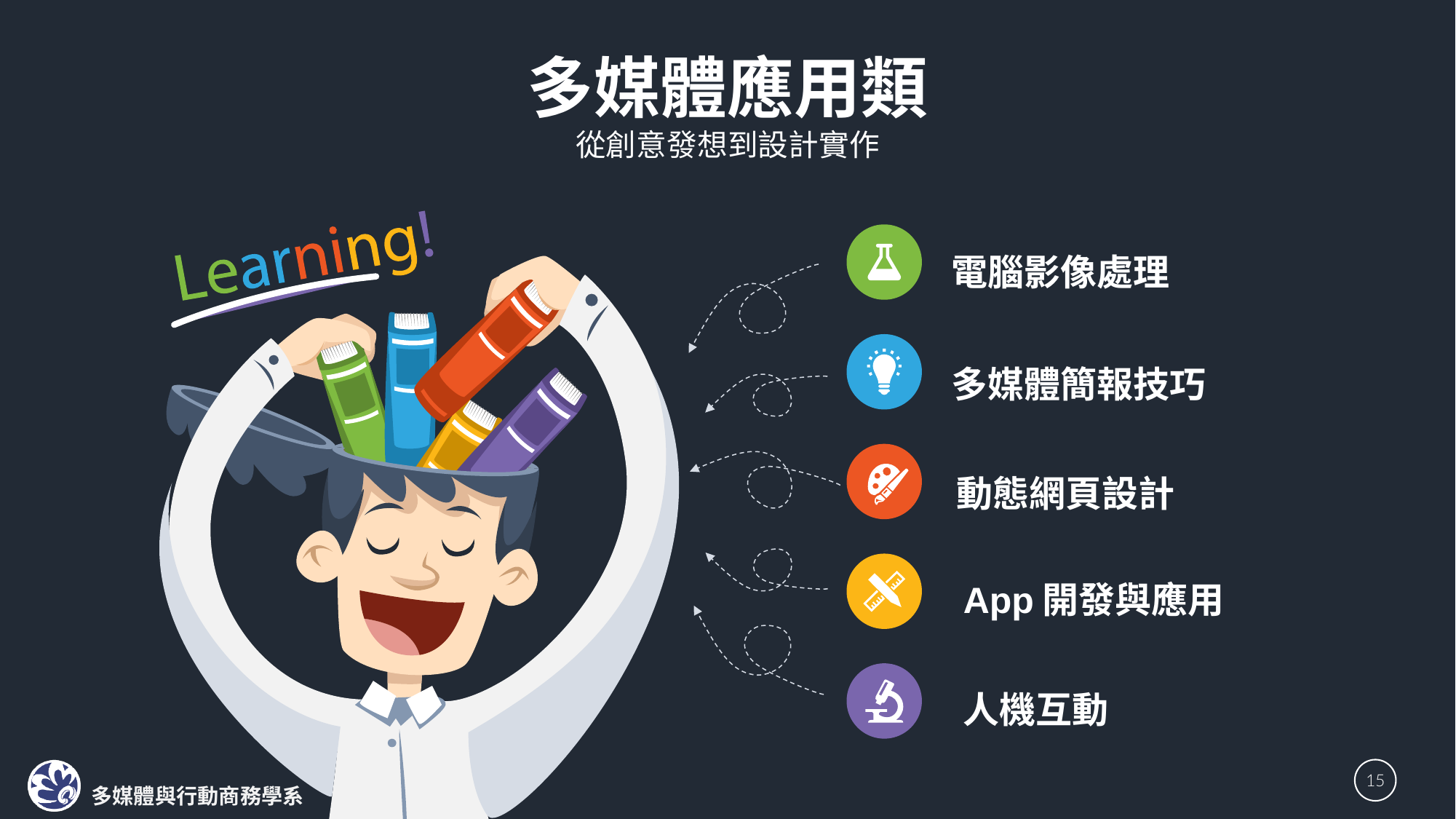

多媒體應用類
從創意發想到設計實作

電腦影像處理

多媒體簡報技巧

動態網頁設計

App開發與應用

人機互動